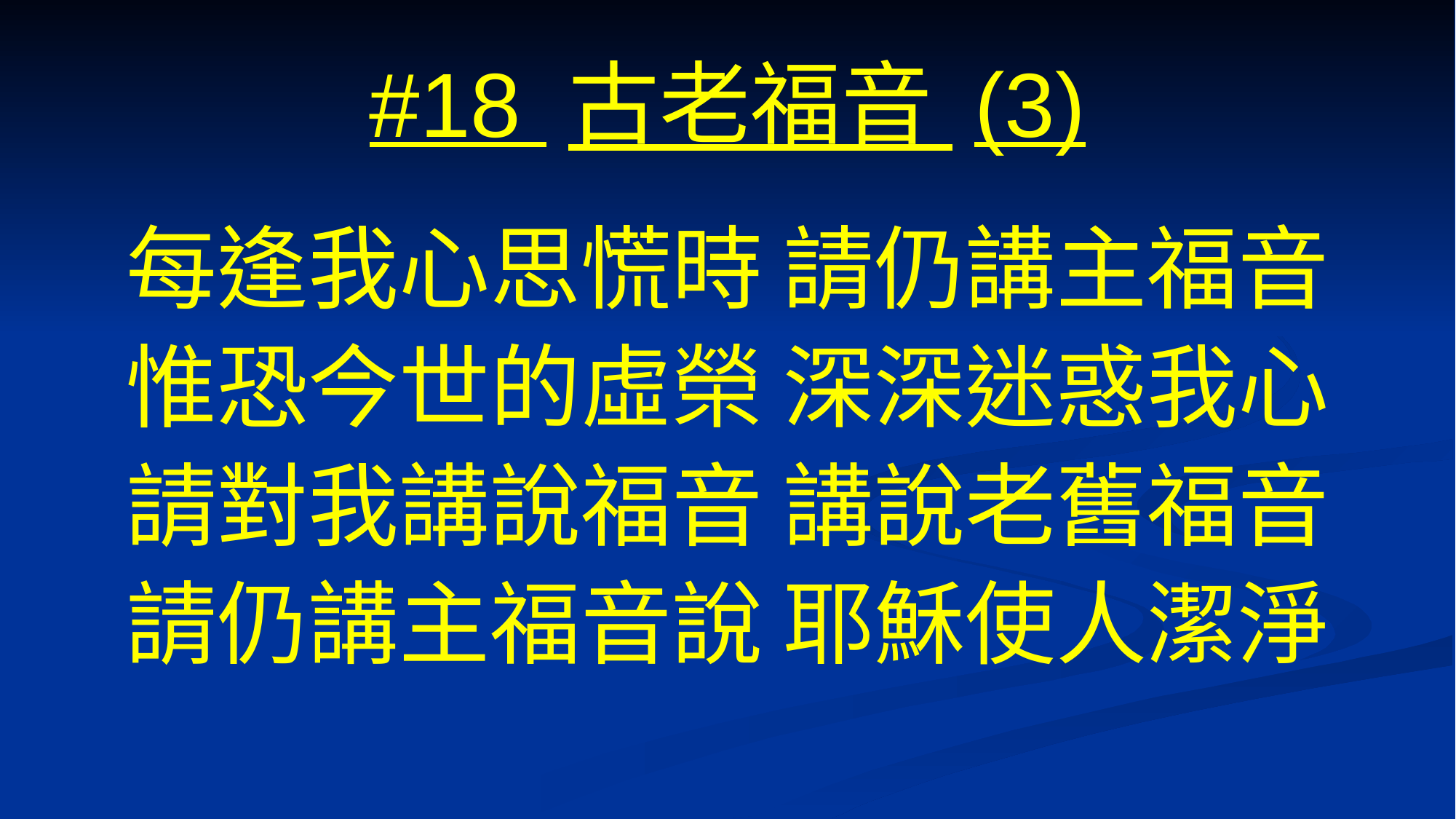

# #18 古老福音 (3)
每逢我心思慌時 請仍講主福音
惟恐今世的虛榮 深深迷惑我心
請對我講說福音 講說老舊福音
請仍講主福音說 耶穌使人潔淨